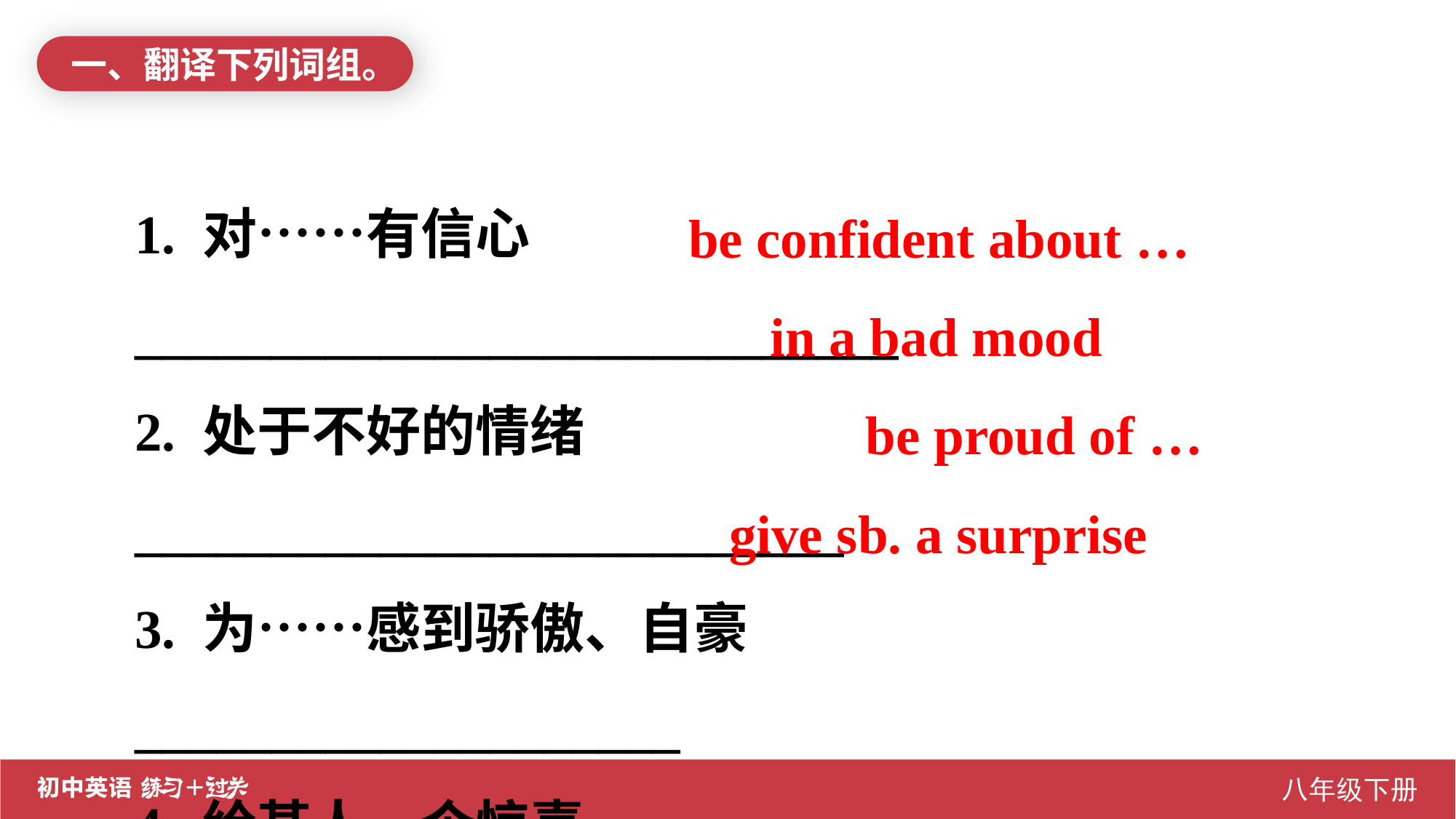

一、翻译下列词组。
1. 对……有信心  ____________________________
2. 处于不好的情绪  __________________________
3. 为……感到骄傲、自豪  ____________________
4. 给某人一个惊喜  __________________________
   be confident about …
         in a bad mood
                be proud of …
      give sb. a surprise